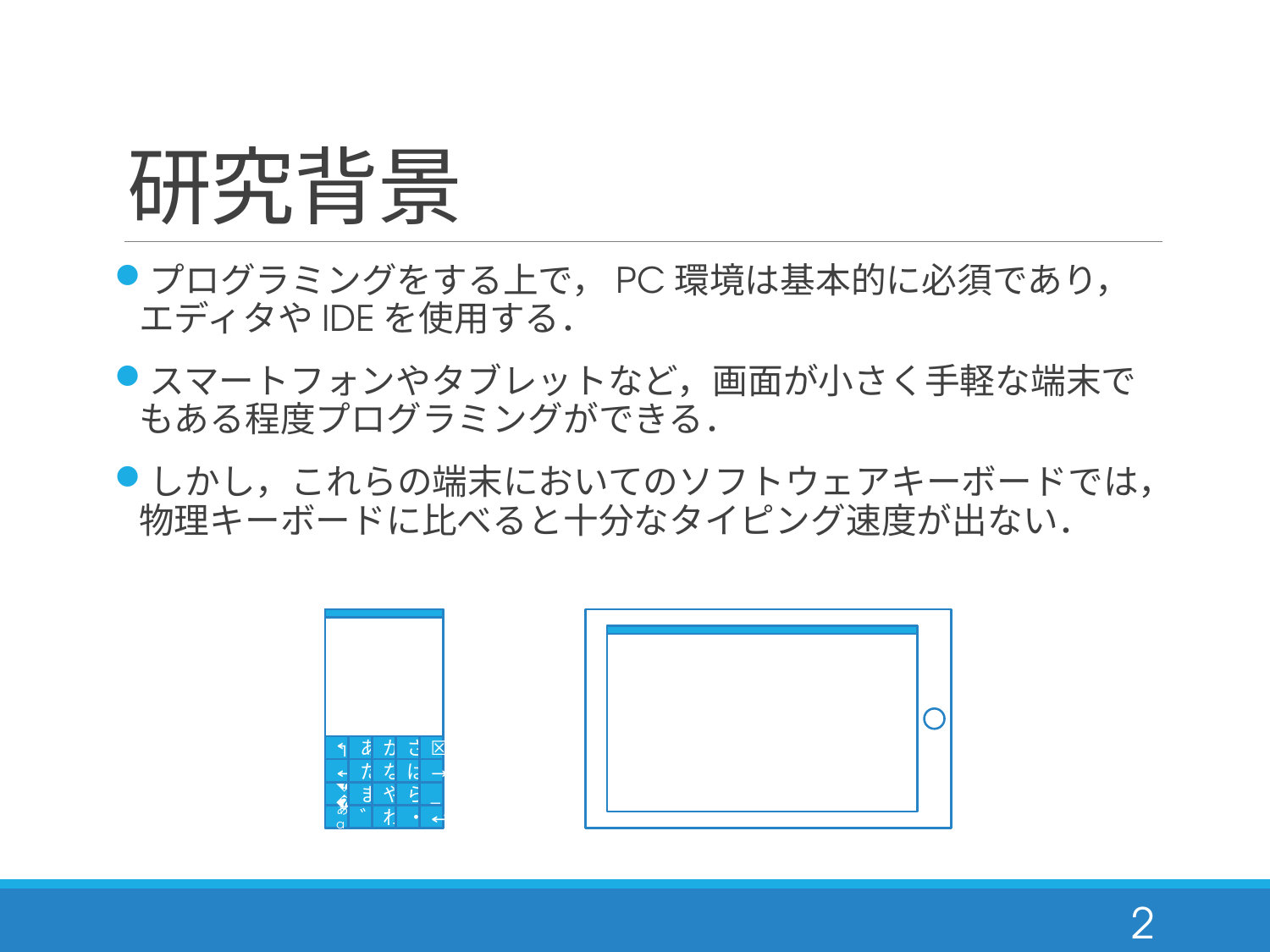

# 研究背景
プログラミングをする上で，PC環境は基本的に必須であり，エディタやIDEを使用する．
スマートフォンやタブレットなど，画面が小さく手軽な端末でもある程度プログラミングができる．
しかし，これらの端末においてのソフトウェアキーボードでは，物理キーボードに比べると十分なタイピング速度が出ない．

☒
さ
か
あ
↰
→
は
な
た
←
_
ら
や
ま
😊
↩
・
わ
゛
あa

2